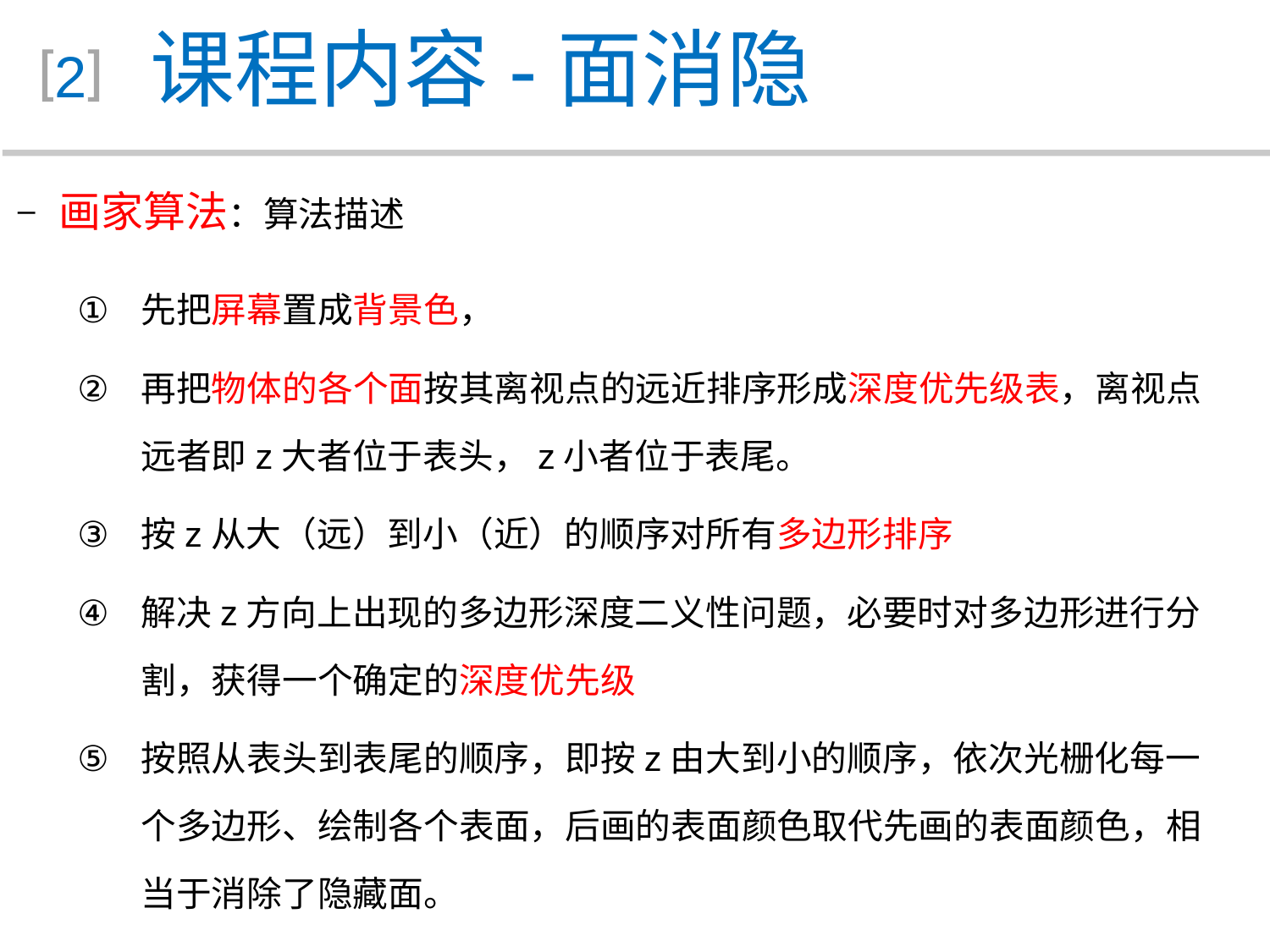

课程内容-面消隐
2

  画家算法：算法描述

先把屏幕置成背景色，
再把物体的各个面按其离视点的远近排序形成深度优先级表，离视点远者即z大者位于表头，z小者位于表尾。
按z从大（远）到小（近）的顺序对所有多边形排序
解决z方向上出现的多边形深度二义性问题，必要时对多边形进行分割，获得一个确定的深度优先级
按照从表头到表尾的顺序，即按z由大到小的顺序，依次光栅化每一个多边形、绘制各个表面，后画的表面颜色取代先画的表面颜色，相当于消除了隐藏面。